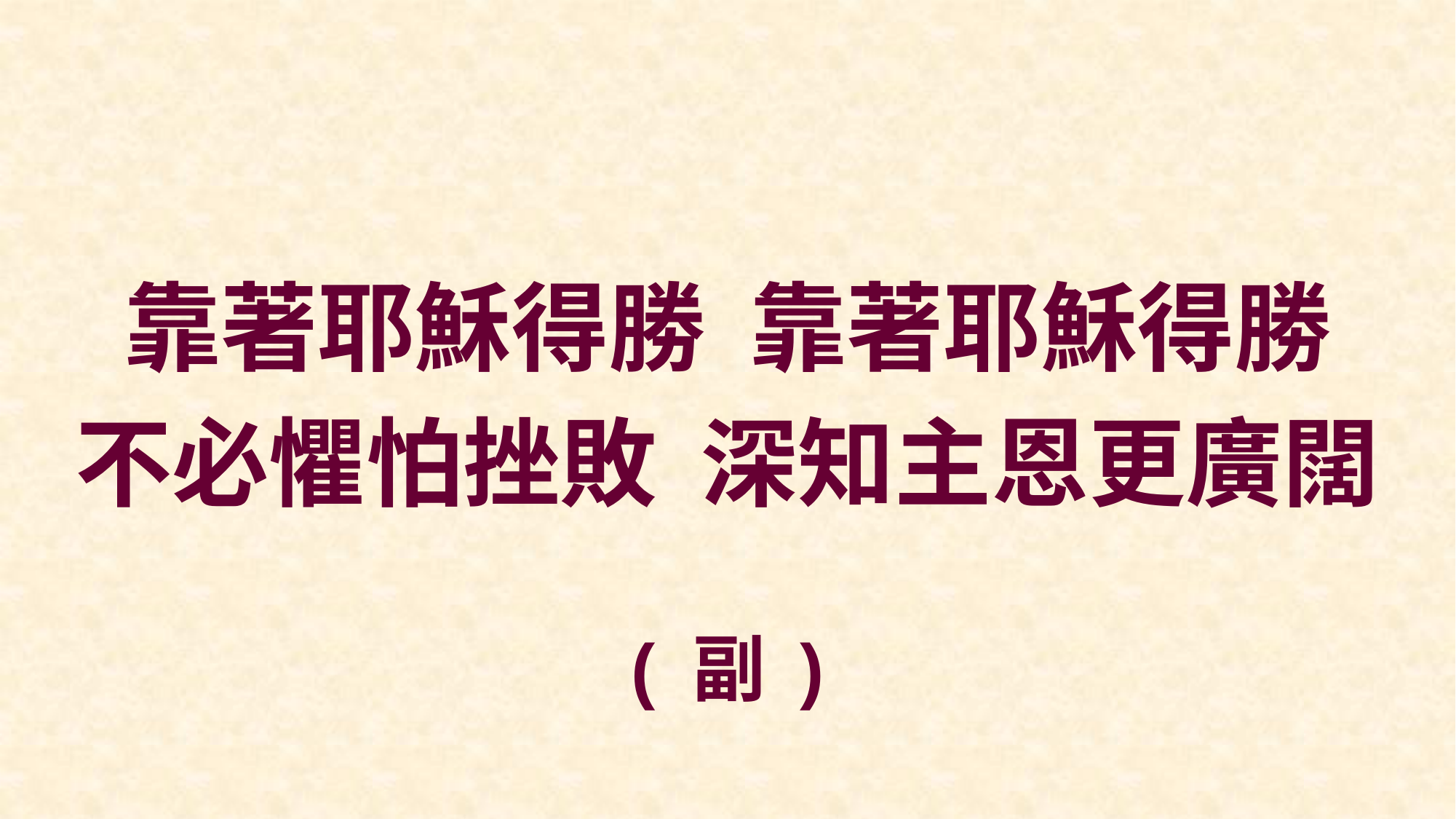

靠著耶穌得勝  靠著耶穌得勝
不必懼怕挫敗  深知主恩更廣闊
( 副 )